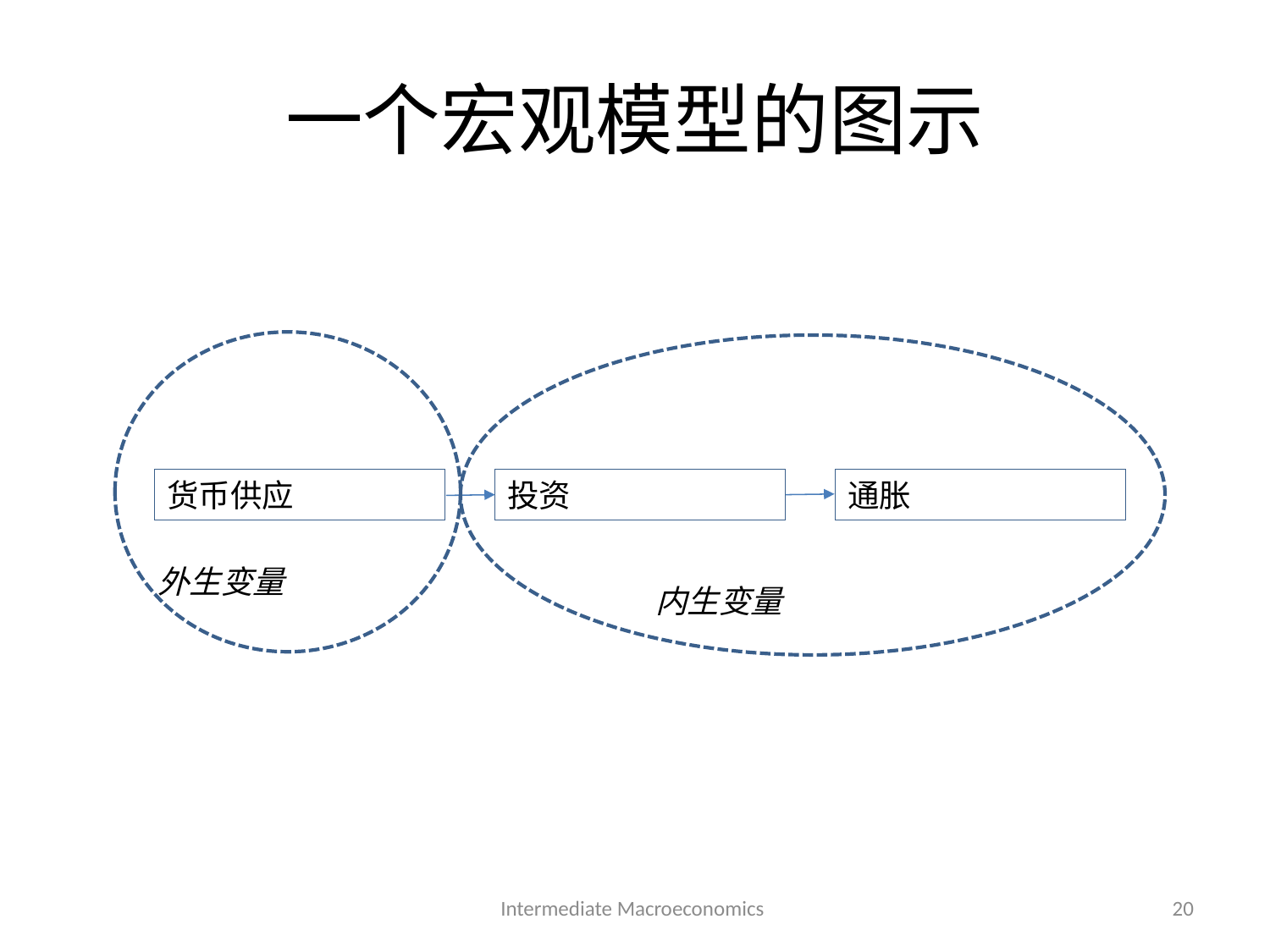

# 一个宏观模型的图示

投资
通胀
货币供应
外生变量
内生变量
Intermediate Macroeconomics
20